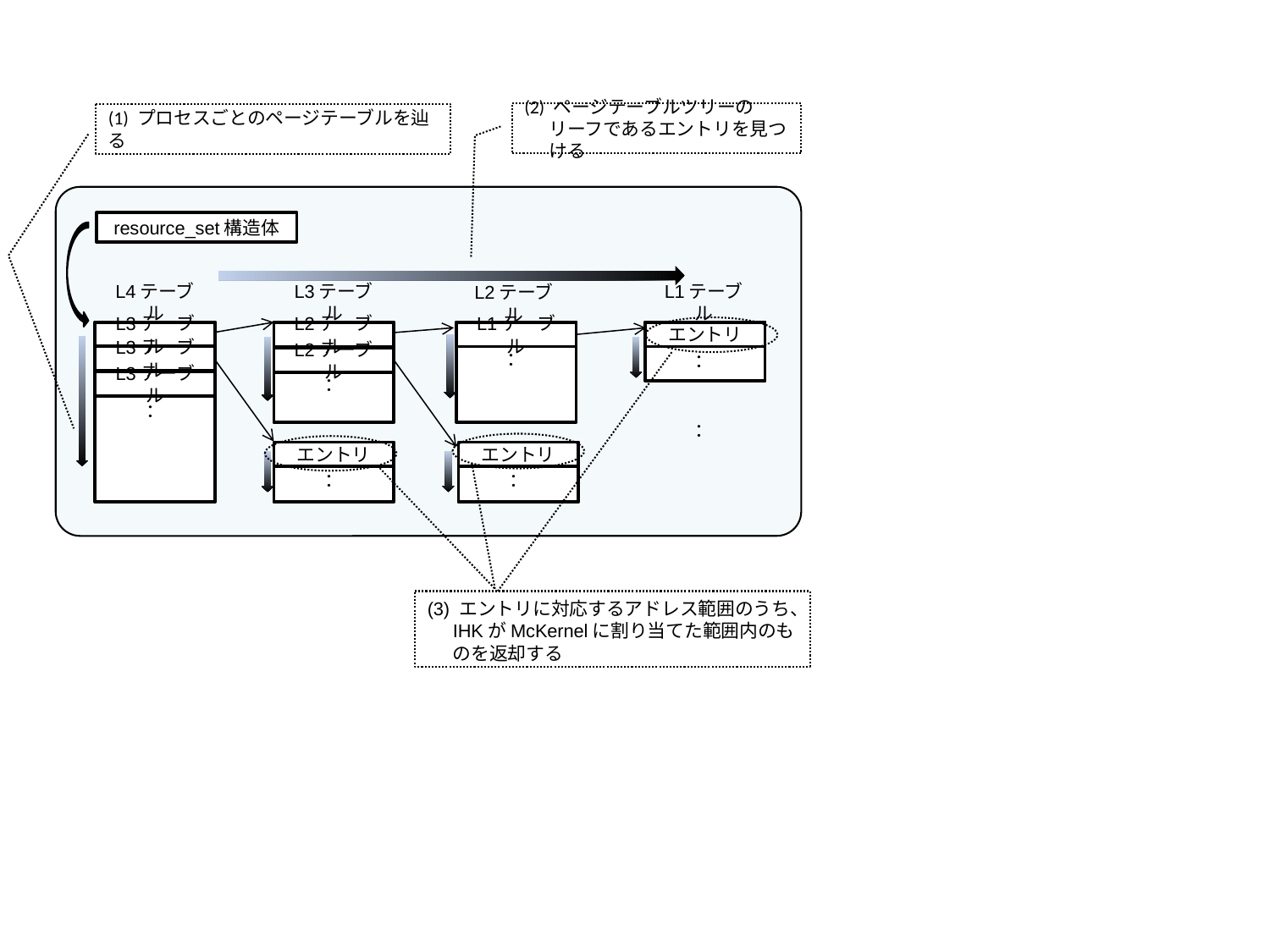

(2) ページテーブルツリーのリーフであるエントリを見つける
(1) プロセスごとのページテーブルを辿る

resource_set構造体

L4テーブル
L3テーブル
L1テーブル
L2テーブル

L3テーブル

L2テーブル

L1テーブル

エントリ

L3テーブル
：
L2テーブル
：
L3テーブル
：
：
：

エントリ

エントリ

：
：
(3) エントリに対応するアドレス範囲のうち、IHKがMcKernelに割り当てた範囲内のものを返却する